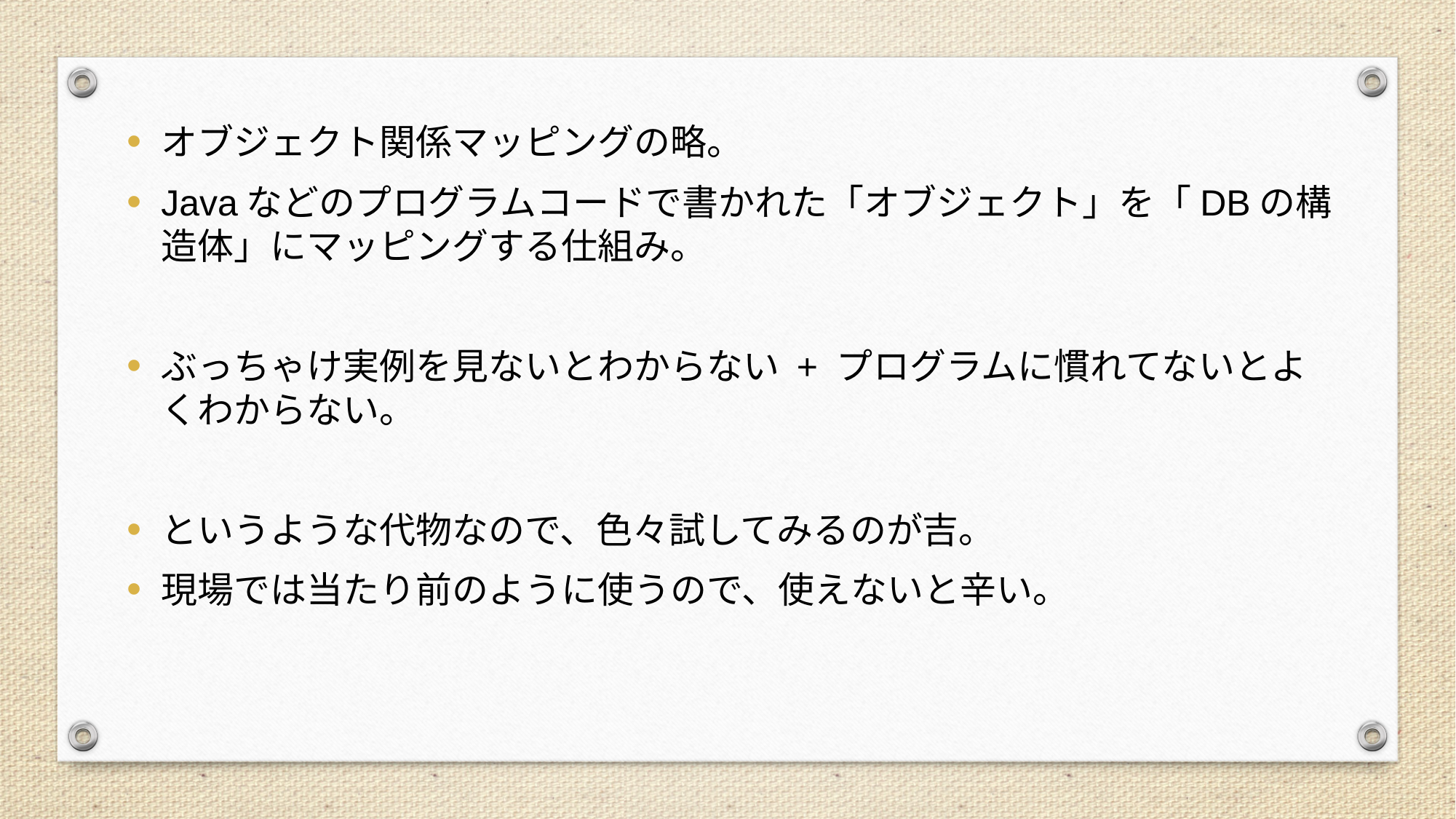

オブジェクト関係マッピングの略。
Javaなどのプログラムコードで書かれた「オブジェクト」を「DBの構造体」にマッピングする仕組み。

ぶっちゃけ実例を見ないとわからない + プログラムに慣れてないとよくわからない。

というような代物なので、色々試してみるのが吉。
現場では当たり前のように使うので、使えないと辛い。